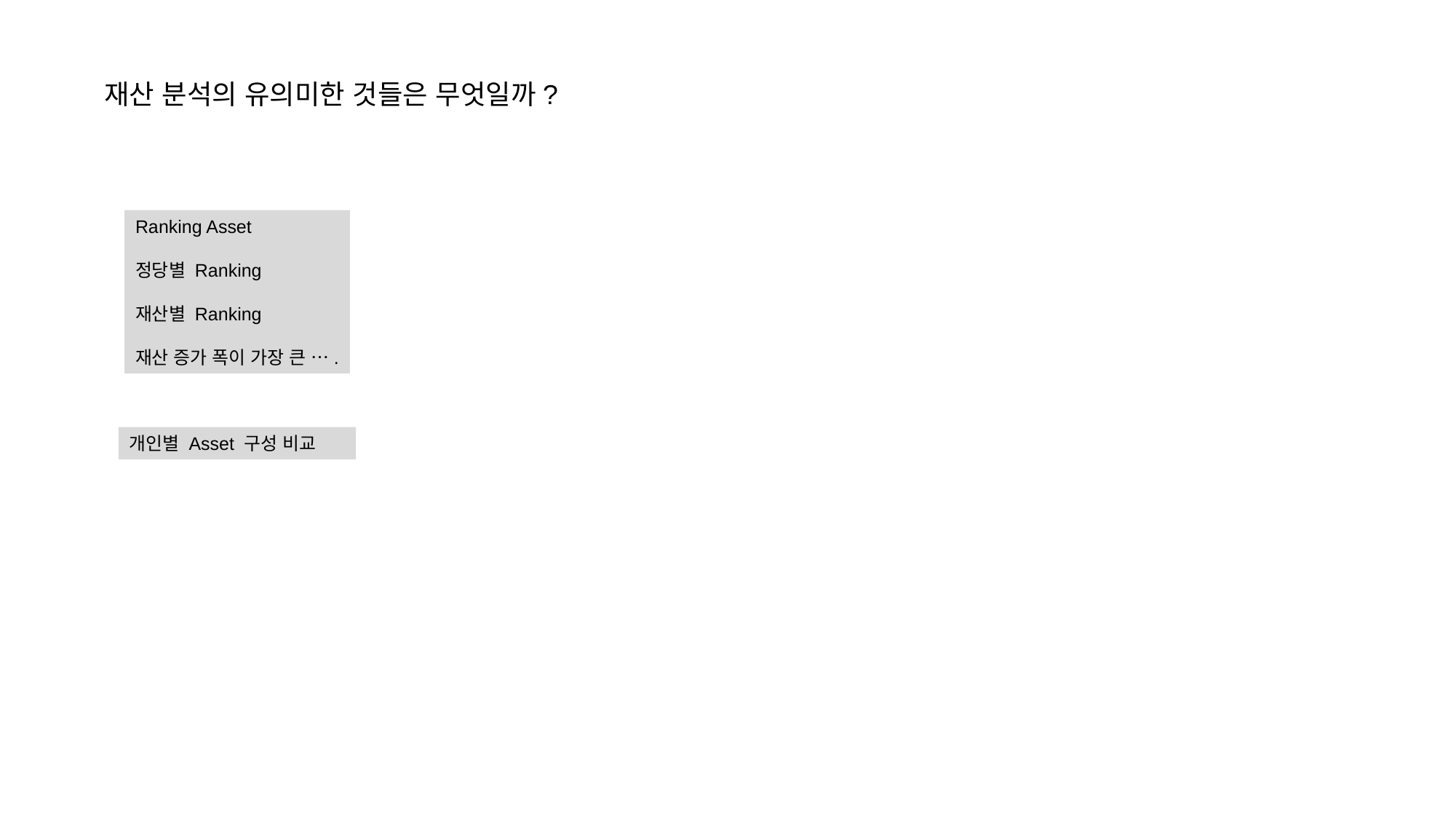

재산 분석의 유의미한 것들은 무엇일까?
Ranking Asset

정당별 Ranking

재산별 Ranking

재산 증가 폭이 가장 큰 ….
개인별 Asset 구성 비교